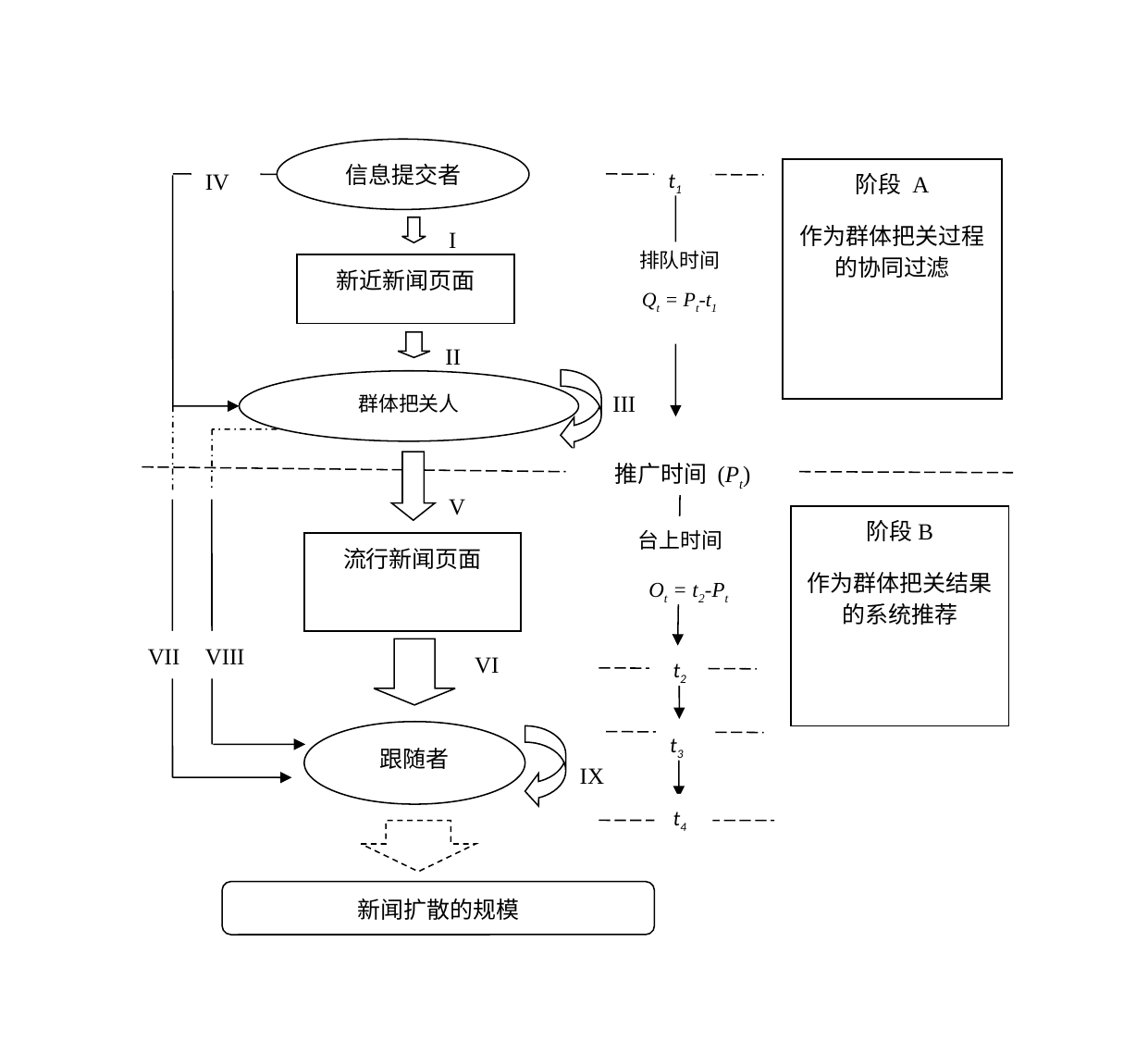

信息提交者
IV
t1
阶段 A
作为群体把关过程的协同过滤
I

排队时间
Qt = Pt-t1

新近新闻页面
II

群体把关人
III
推广时间 (Pt)

V
阶段B
作为群体把关结果的系统推荐
 台上时间
Ot = t2-Pt

流行新闻页面
VII
VIII

VI
  t2
t3
跟随者

IX
 t4

新闻扩散的规模